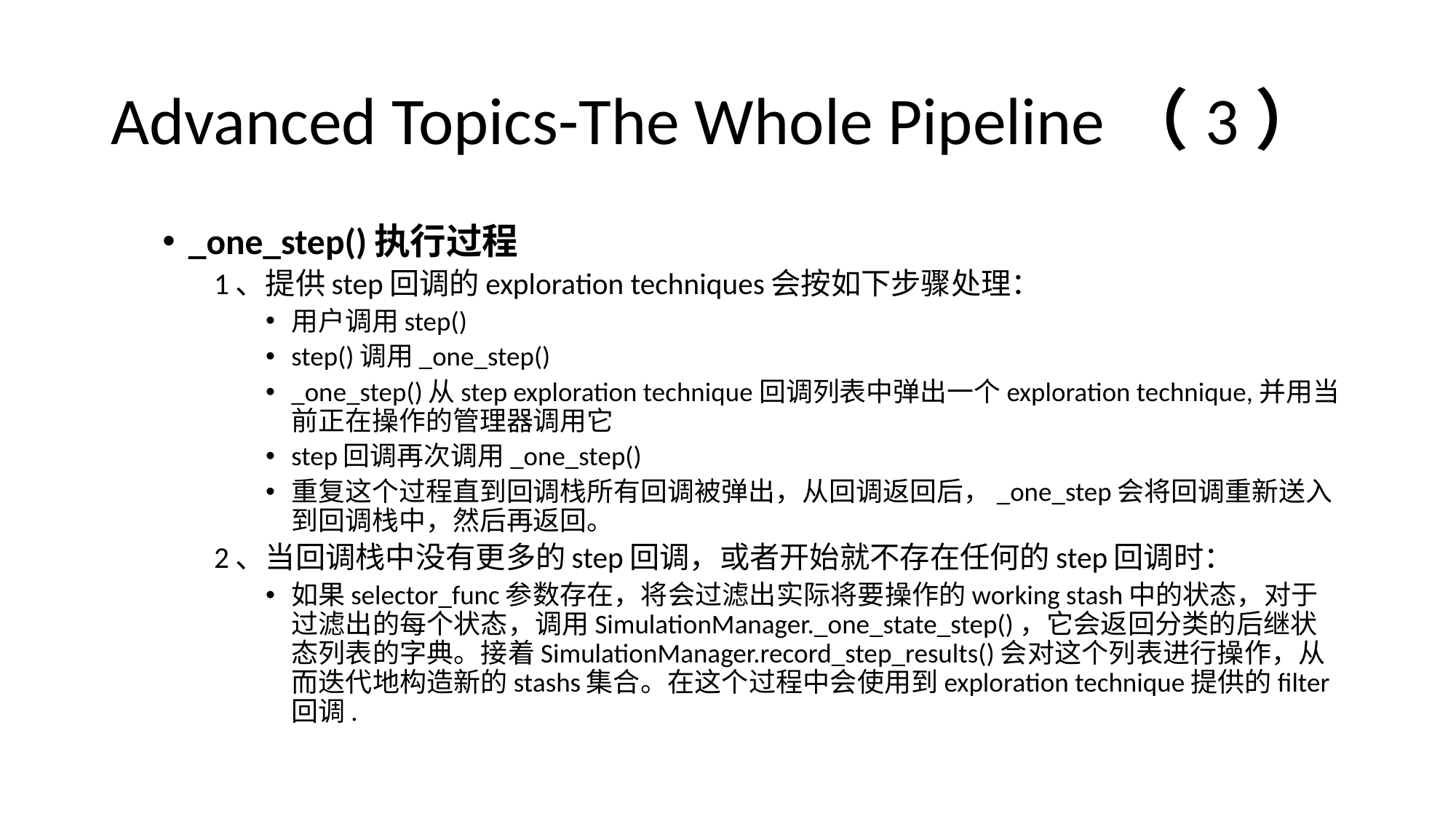

# Advanced Topics-The Whole Pipeline（3）
_one_step()执行过程
1、提供step回调的exploration techniques会按如下步骤处理：
用户调用step()
step()调用_one_step()
_one_step()从step exploration technique回调列表中弹出一个exploration technique,并用当前正在操作的管理器调用它
step回调再次调用_one_step()
重复这个过程直到回调栈所有回调被弹出，从回调返回后，_one_step会将回调重新送入到回调栈中，然后再返回。
2、当回调栈中没有更多的step回调，或者开始就不存在任何的step回调时：
如果selector_func参数存在，将会过滤出实际将要操作的working stash中的状态，对于过滤出的每个状态，调用SimulationManager._one_state_step()，它会返回分类的后继状态列表的字典。接着SimulationManager.record_step_results()会对这个列表进行操作，从而迭代地构造新的stashs集合。在这个过程中会使用到exploration technique提供的filter回调.